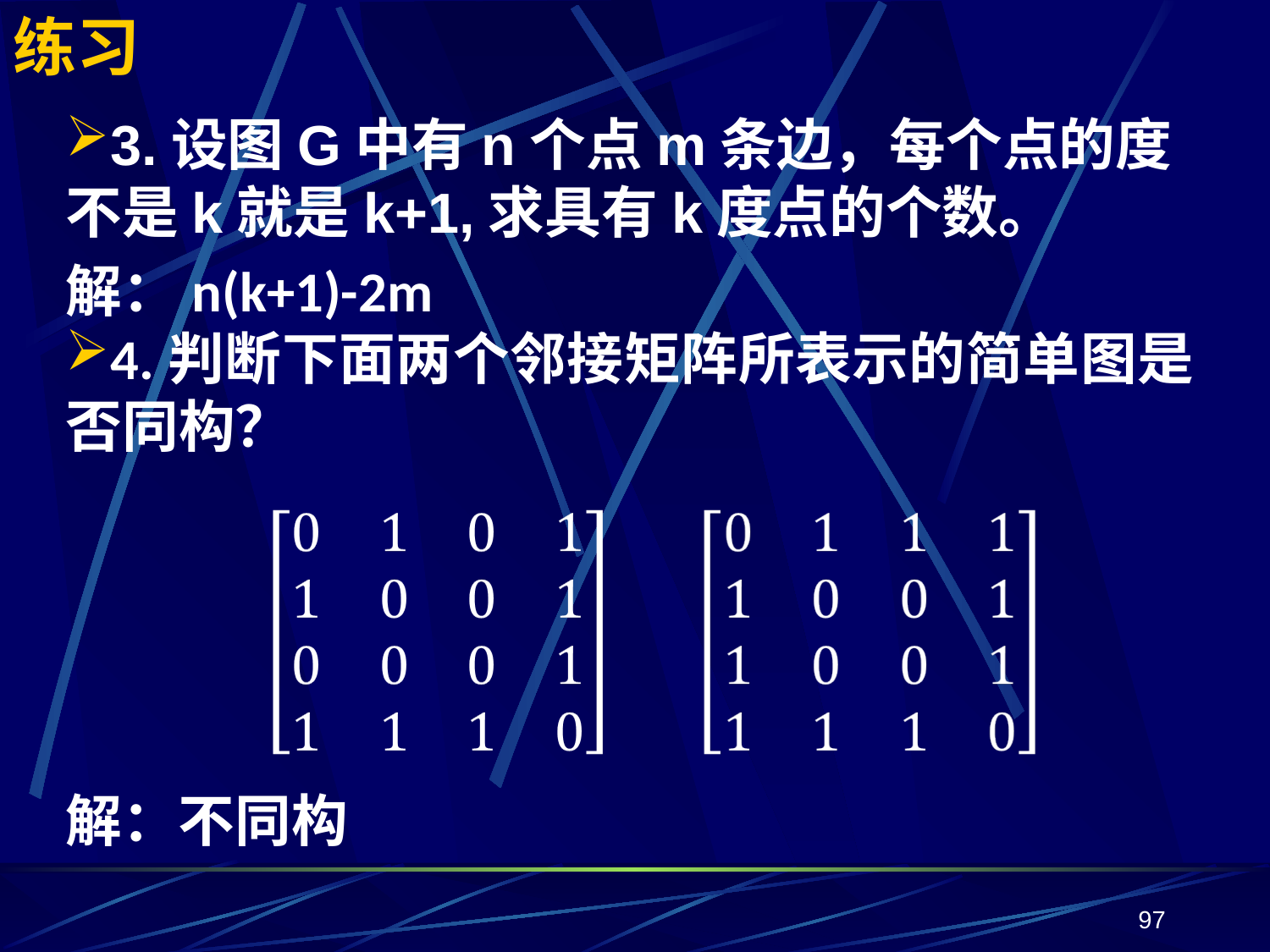

# 练习
3.设图G中有n个点m条边，每个点的度不是k就是k+1,求具有k度点的个数。
解：n(k+1)-2m
4.判断下面两个邻接矩阵所表示的简单图是否同构？

解：不同构

97